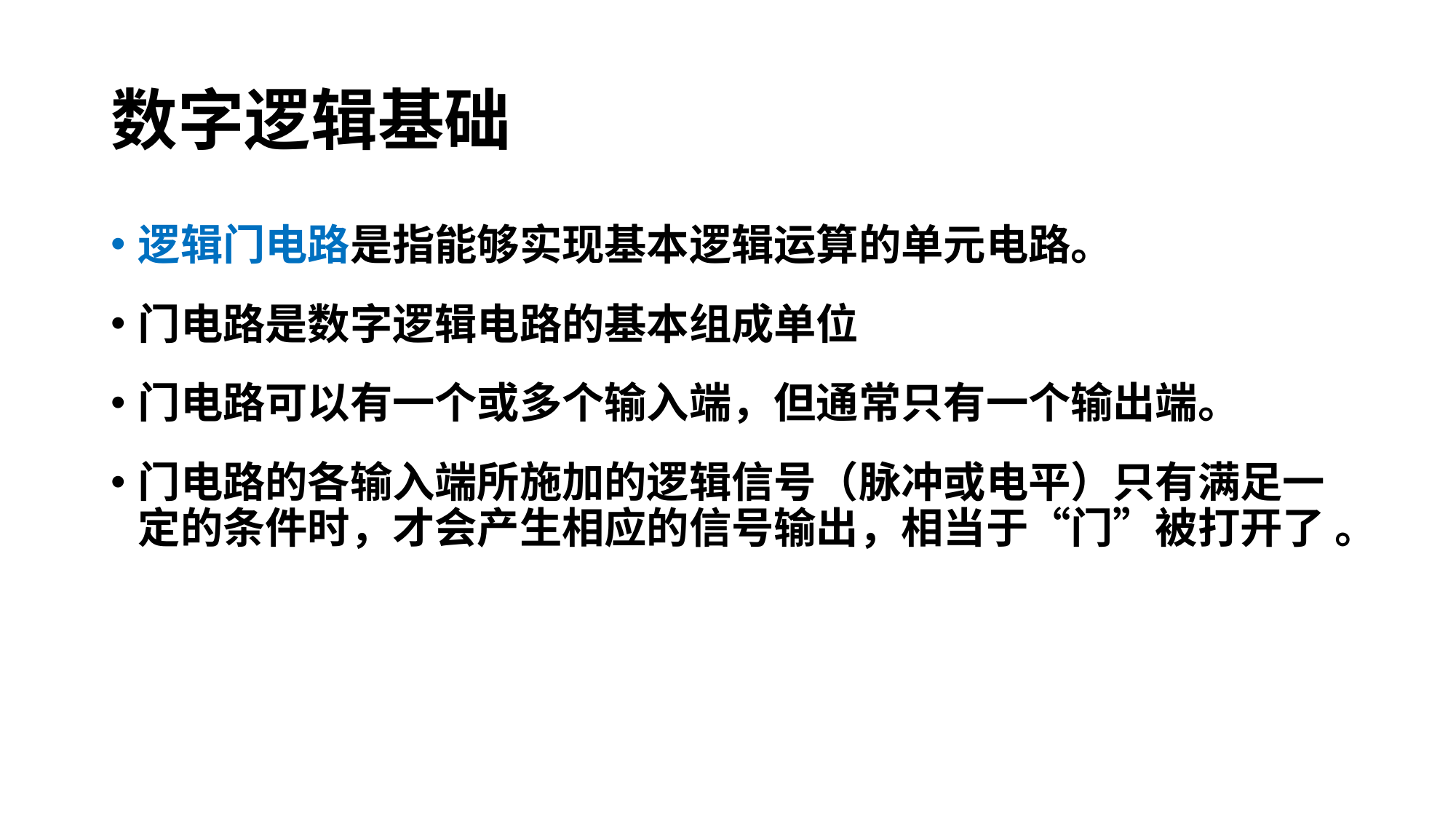

# 数字逻辑基础
逻辑门电路是指能够实现基本逻辑运算的单元电路。
门电路是数字逻辑电路的基本组成单位
门电路可以有一个或多个输入端，但通常只有一个输出端。
门电路的各输入端所施加的逻辑信号（脉冲或电平）只有满足一定的条件时，才会产生相应的信号输出，相当于“门”被打开了 。